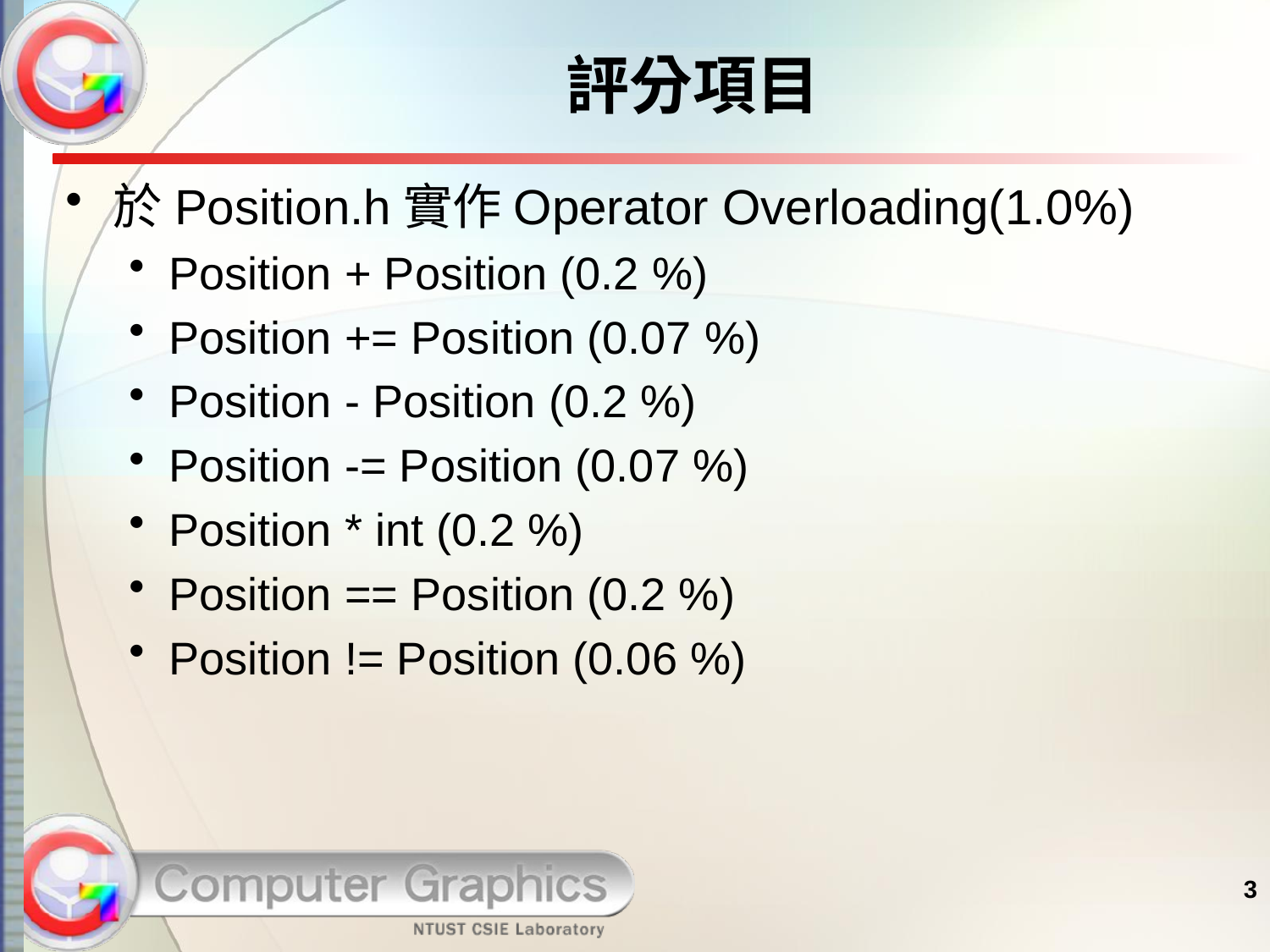

# 評分項目
於Position.h實作Operator Overloading(1.0%)
Position + Position (0.2 %)
Position += Position (0.07 %)
Position - Position (0.2 %)
Position -= Position (0.07 %)
Position * int (0.2 %)
Position == Position (0.2 %)
Position != Position (0.06 %)

3